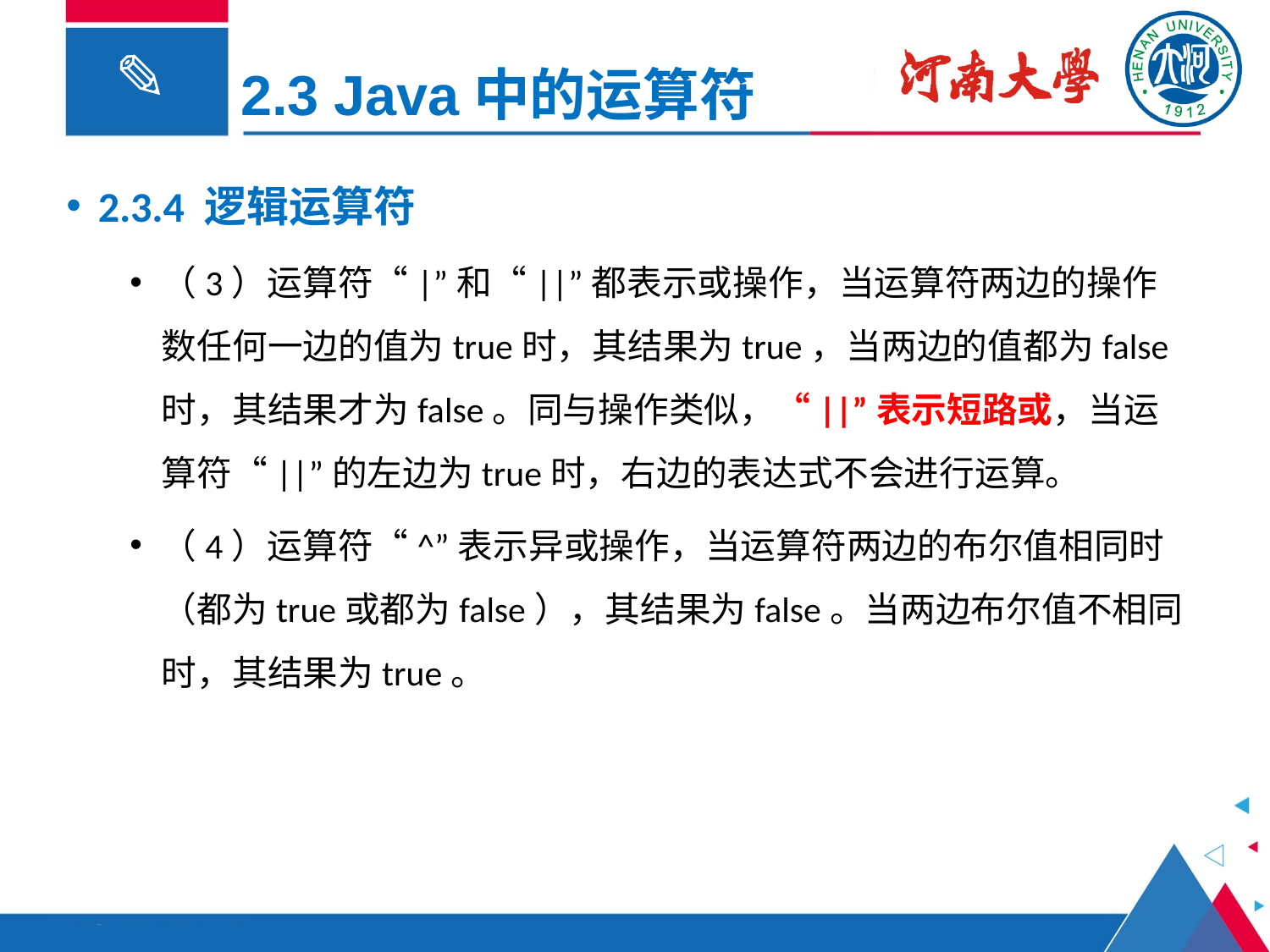

2.3 Java中的运算符
2.3.4 逻辑运算符
（3）运算符“|”和“||”都表示或操作，当运算符两边的操作数任何一边的值为true时，其结果为true，当两边的值都为false时，其结果才为false。同与操作类似，“||”表示短路或，当运算符“||”的左边为true时，右边的表达式不会进行运算。
（4）运算符“^”表示异或操作，当运算符两边的布尔值相同时（都为true或都为false），其结果为false。当两边布尔值不相同时，其结果为true。